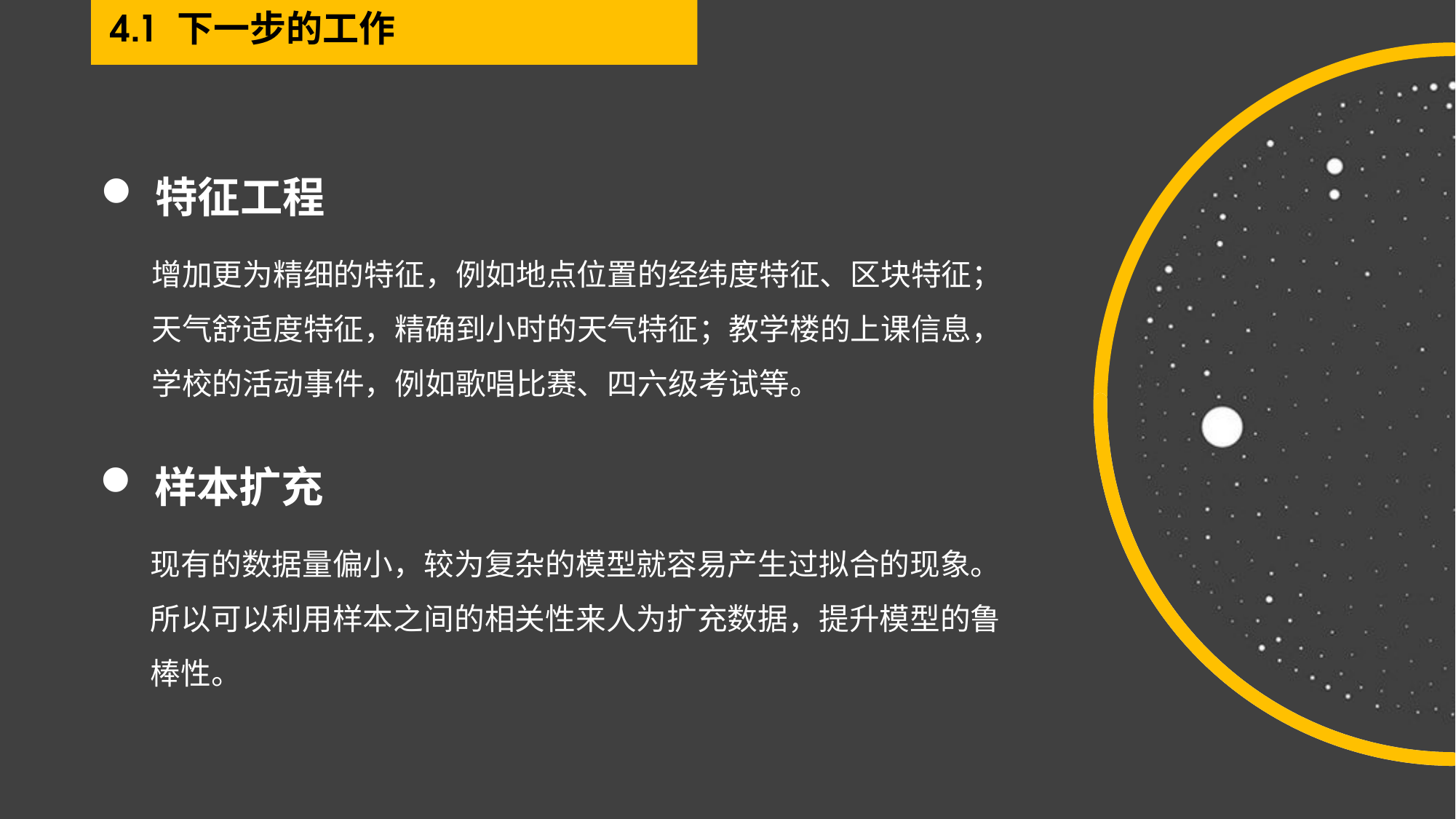

4.1 下一步的工作

特征工程
增加更为精细的特征，例如地点位置的经纬度特征、区块特征；天气舒适度特征，精确到小时的天气特征；教学楼的上课信息，学校的活动事件，例如歌唱比赛、四六级考试等。
样本扩充
现有的数据量偏小，较为复杂的模型就容易产生过拟合的现象。所以可以利用样本之间的相关性来人为扩充数据，提升模型的鲁棒性。